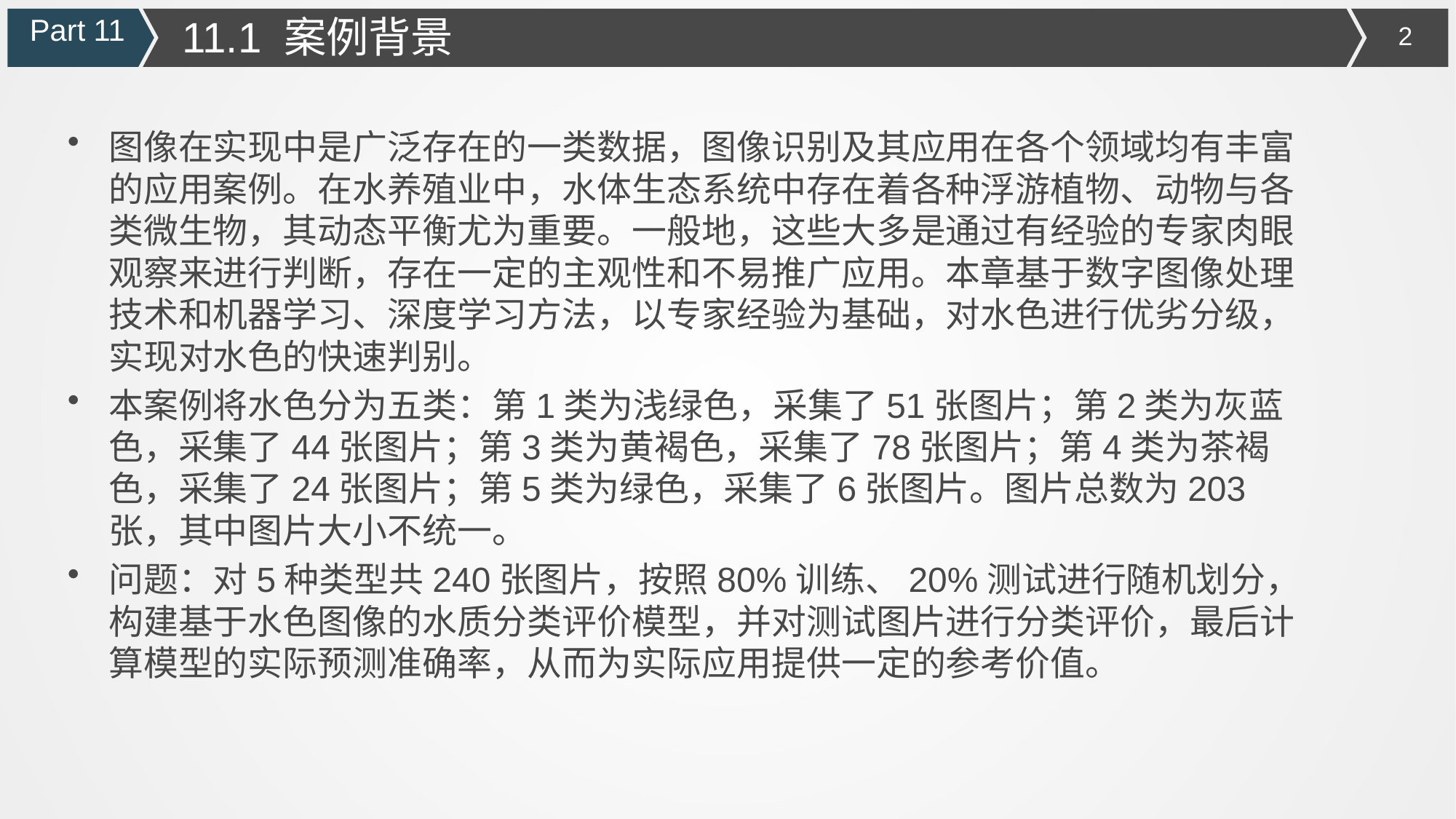

11.1 案例背景
Part 11
图像在实现中是广泛存在的一类数据，图像识别及其应用在各个领域均有丰富的应用案例。在水养殖业中，水体生态系统中存在着各种浮游植物、动物与各类微生物，其动态平衡尤为重要。一般地，这些大多是通过有经验的专家肉眼观察来进行判断，存在一定的主观性和不易推广应用。本章基于数字图像处理技术和机器学习、深度学习方法，以专家经验为基础，对水色进行优劣分级，实现对水色的快速判别。
本案例将水色分为五类：第1类为浅绿色，采集了51张图片；第2类为灰蓝色，采集了44张图片；第3类为黄褐色，采集了78张图片；第4类为茶褐色，采集了24张图片；第5类为绿色，采集了6张图片。图片总数为203张，其中图片大小不统一。
问题：对5种类型共240张图片，按照80%训练、20%测试进行随机划分，构建基于水色图像的水质分类评价模型，并对测试图片进行分类评价，最后计算模型的实际预测准确率，从而为实际应用提供一定的参考价值。